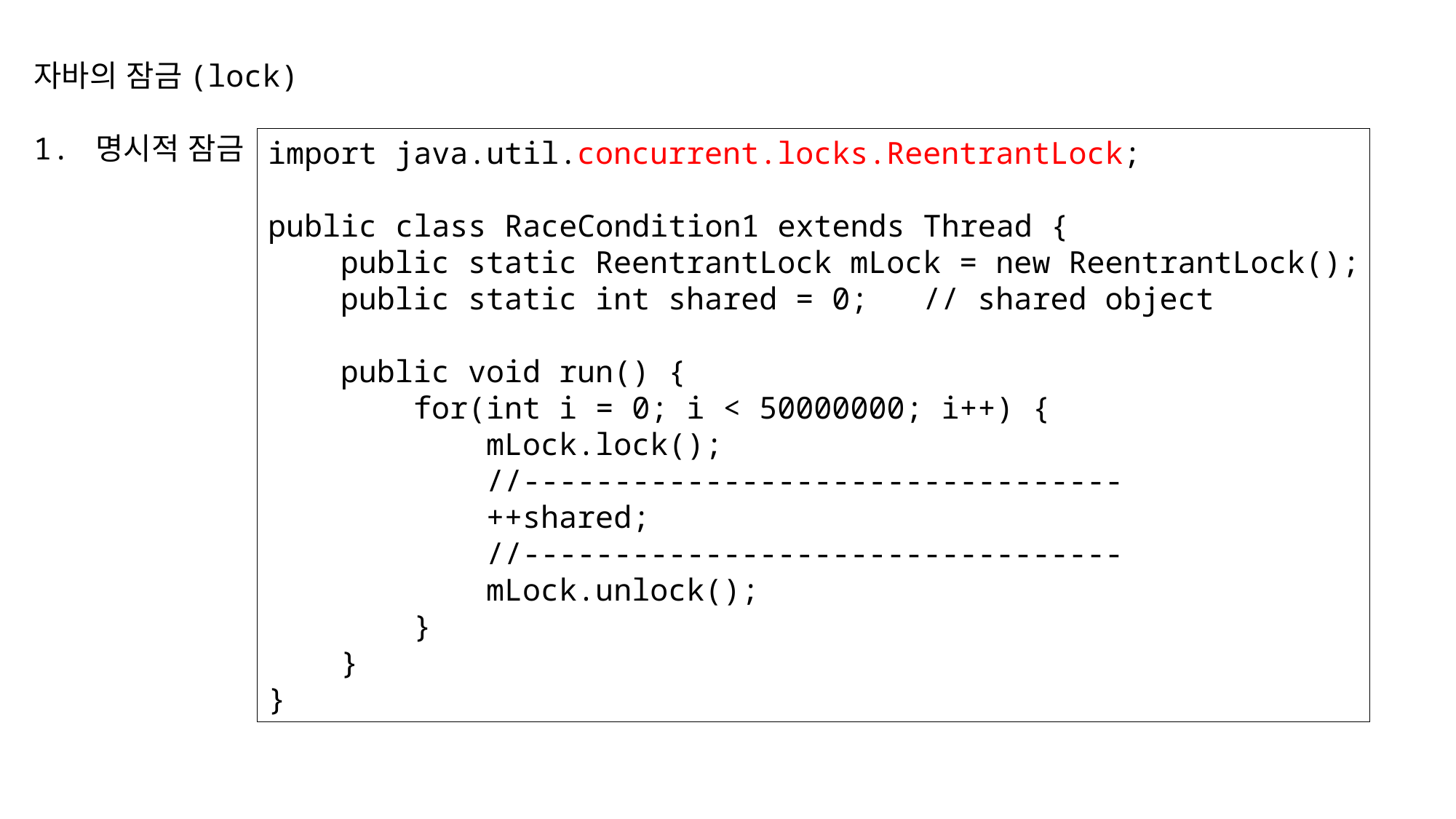

자바의 잠금(lock)

1. 명시적 잠금
import java.util.concurrent.locks.ReentrantLock;

public class RaceCondition1 extends Thread {
    public static ReentrantLock mLock = new ReentrantLock();
    public static int shared = 0;   // shared object

    public void run() {
        for(int i = 0; i < 50000000; i++) {
            mLock.lock();
            //---------------------------------
            ++shared;
            //---------------------------------
            mLock.unlock();
        }
    }
}